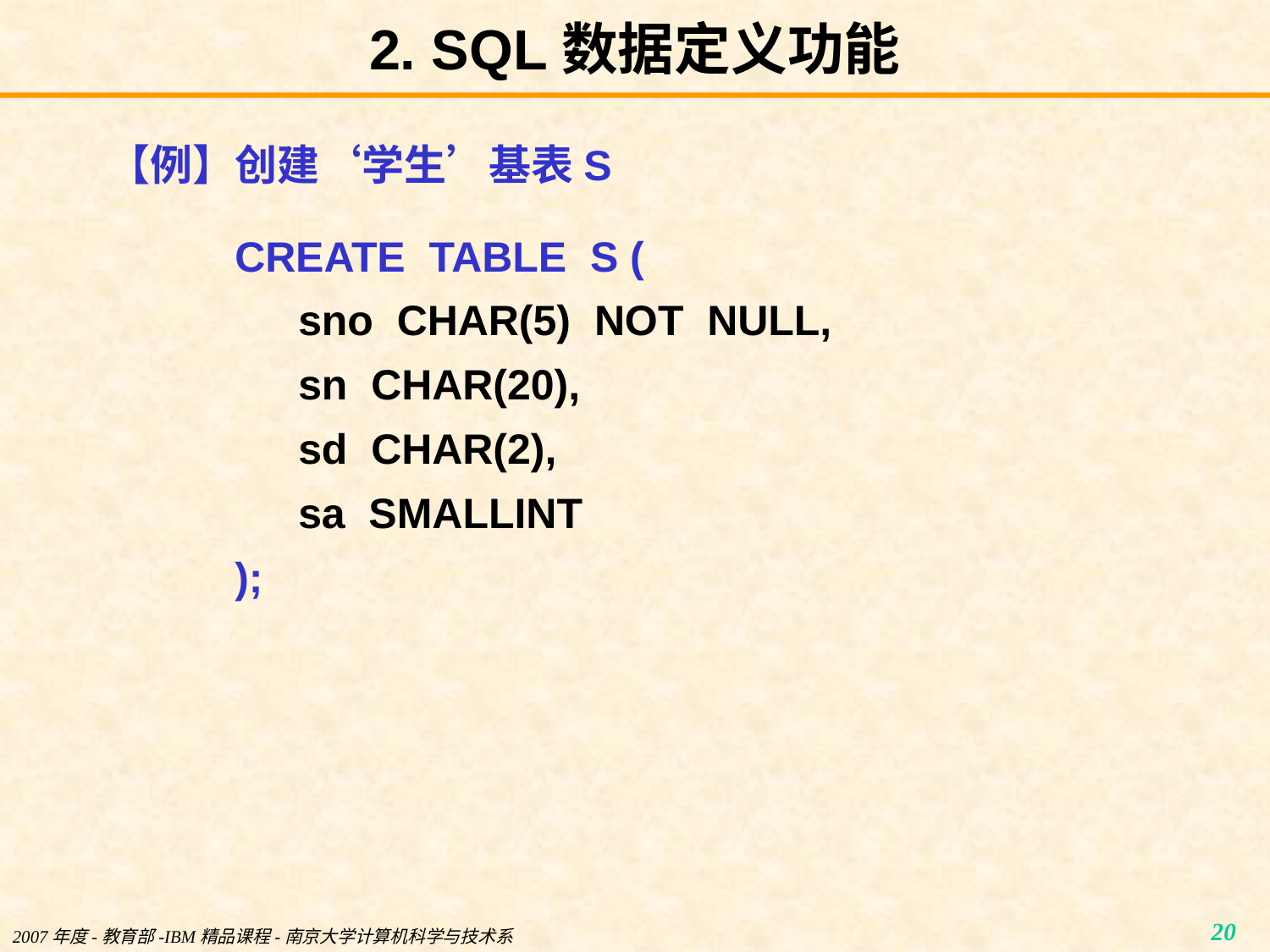

# 2. SQL数据定义功能
【例】创建‘学生’基表S

CREATE  TABLE  S (
sno  CHAR(5)  NOT  NULL,
sn  CHAR(20),
sd  CHAR(2),
sa  SMALLINT
);
20
2007年度-教育部-IBM精品课程-南京大学计算机科学与技术系